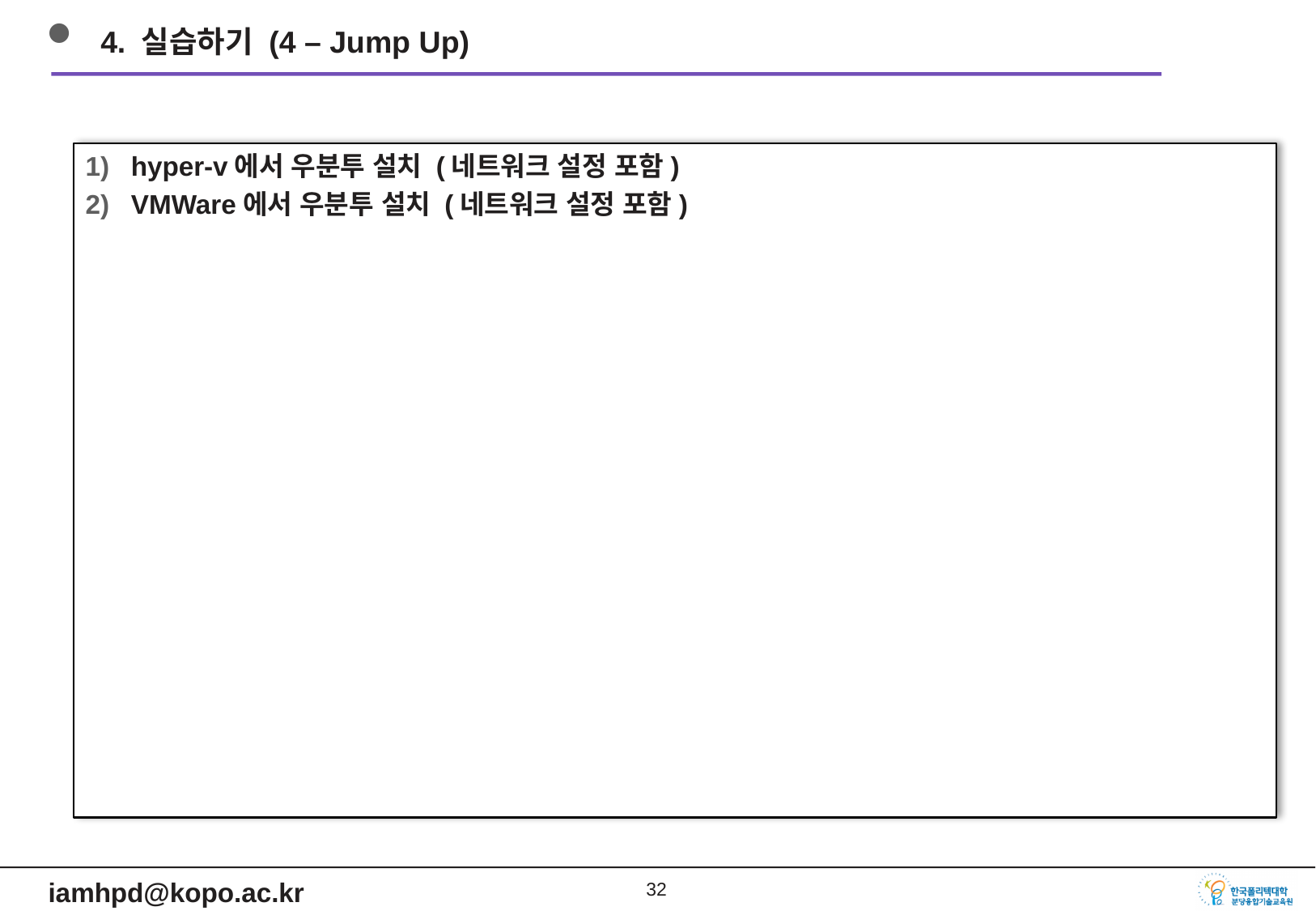

4. 실습하기 (4 – Jump Up)
hyper-v에서 우분투 설치 (네트워크 설정 포함)
VMWare에서 우분투 설치 (네트워크 설정 포함)
32